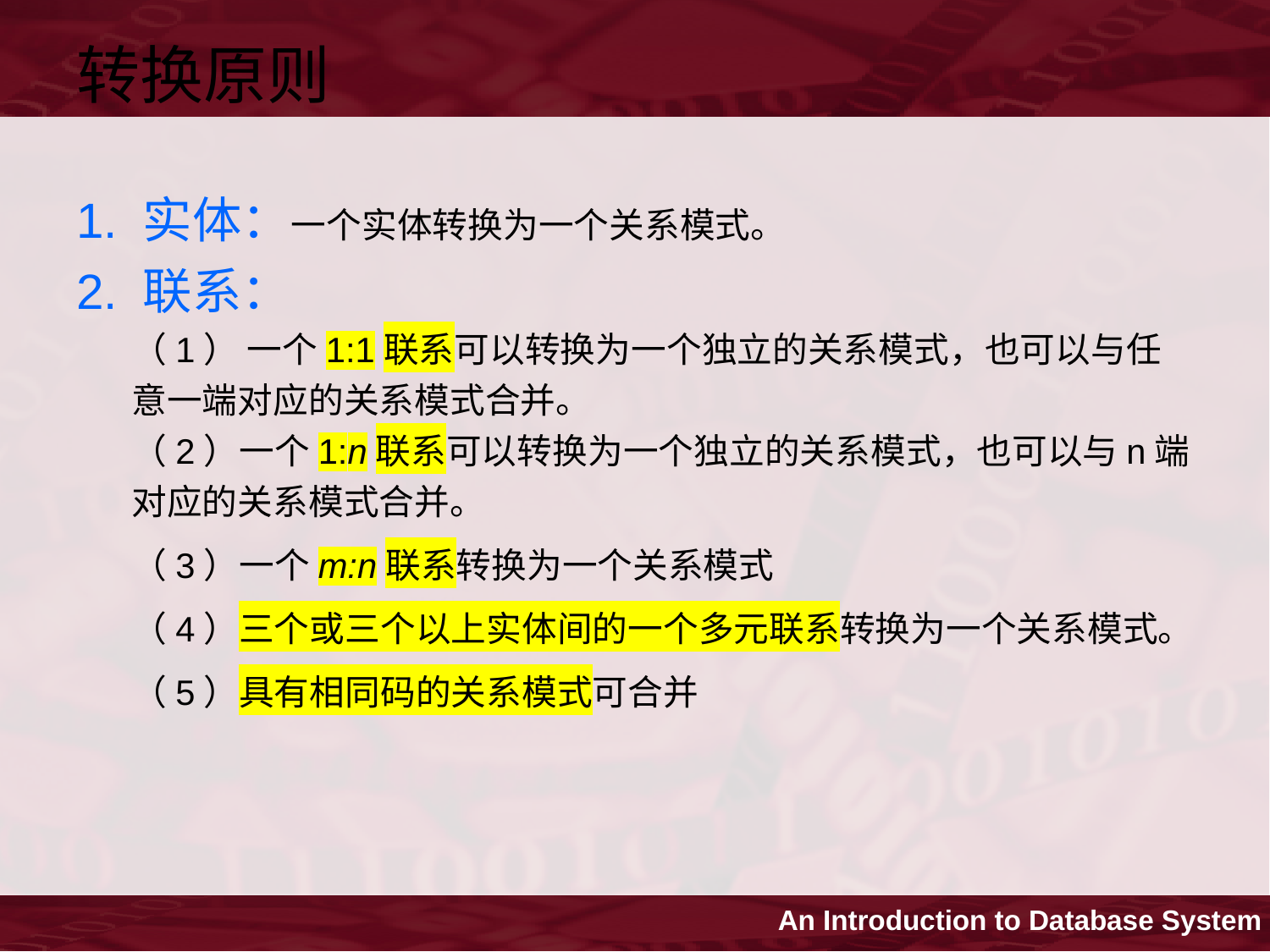

转换原则
1. 实体：一个实体转换为一个关系模式。
2. 联系：
（1） 一个1:1联系可以转换为一个独立的关系模式，也可以与任意一端对应的关系模式合并。
（2）一个1:n联系可以转换为一个独立的关系模式，也可以与n端对应的关系模式合并。
（3）一个m:n联系转换为一个关系模式
（4）三个或三个以上实体间的一个多元联系转换为一个关系模式。
（5）具有相同码的关系模式可合并